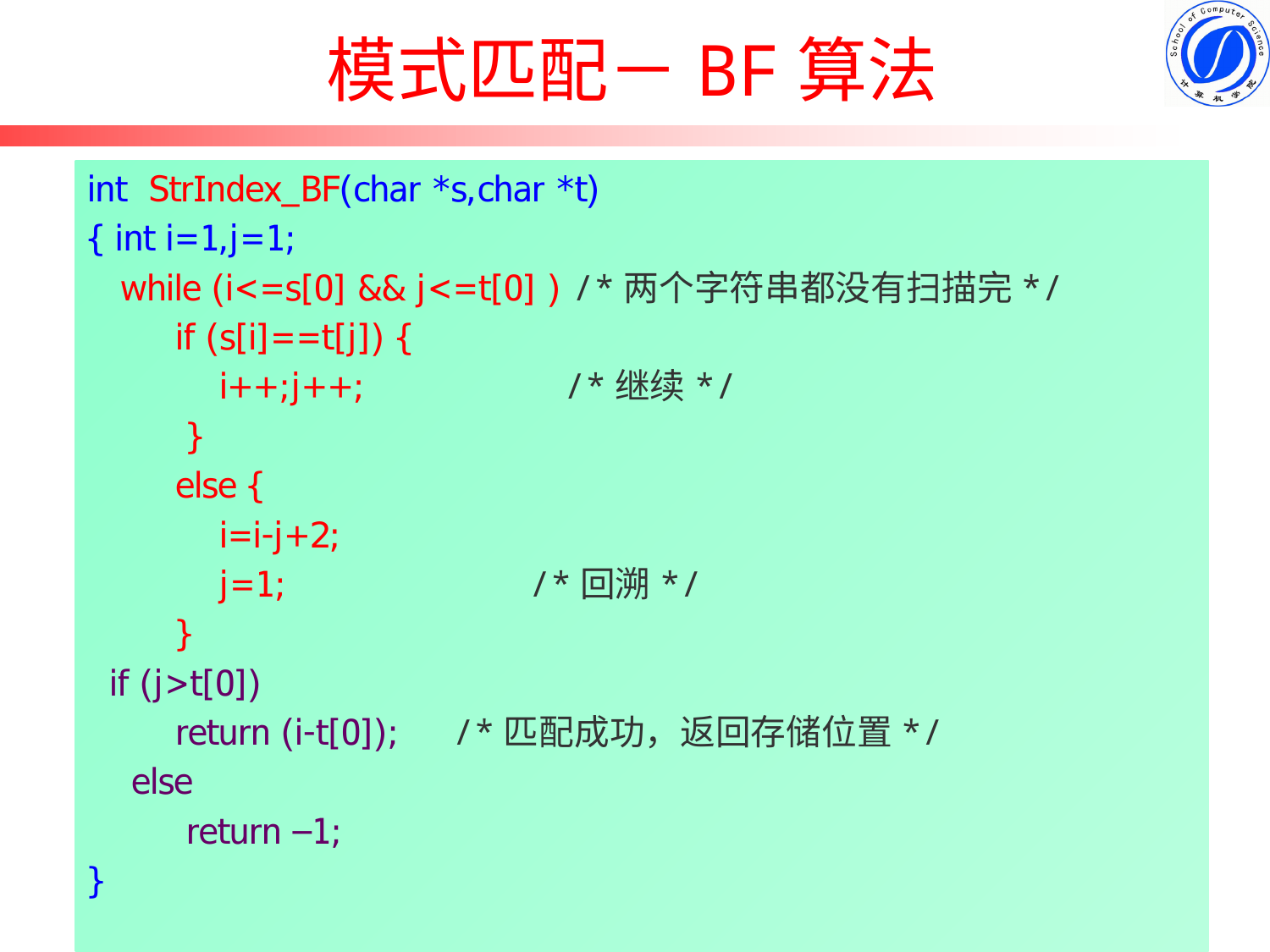

# 模式匹配－BF算法
int  StrIndex_BF(char *s,char *t)
{ int i=1,j=1;
   while (i<=s[0] && j<=t[0] ) /*两个字符串都没有扫描完*/
        if (s[i]==t[j]) {
            i++;j++;                  /*继续*/
         }
        else {
            i=i-j+2;
            j=1;                      /*回溯*/
        }
  if (j>t[0])
        return (i-t[0]);　/*匹配成功，返回存储位置*/
    else
         return –1;
}